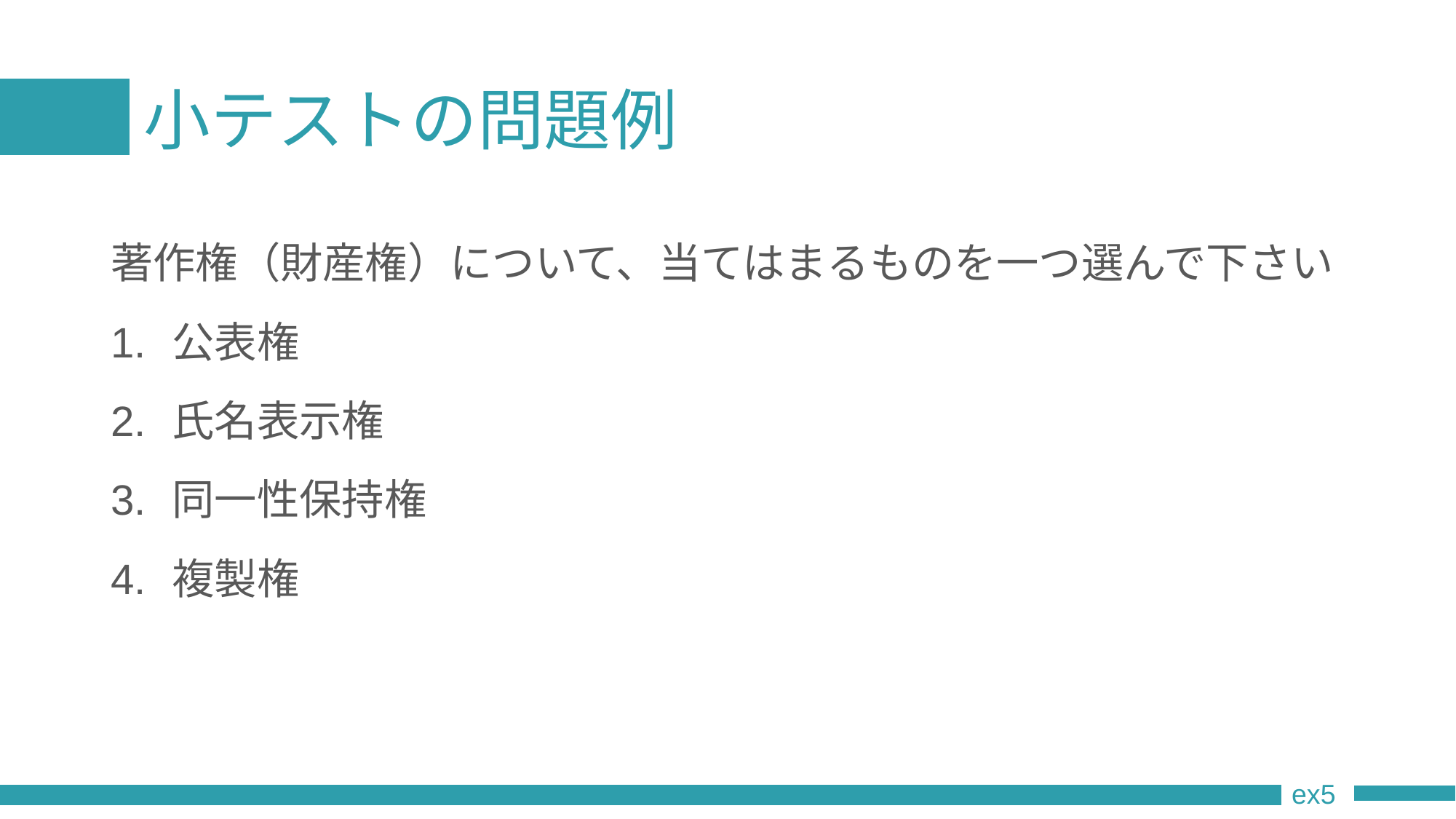

# 小テストの問題例

著作権（財産権）について、当てはまるものを一つ選んで下さい
公表権
氏名表示権
同一性保持権
複製権
ex5